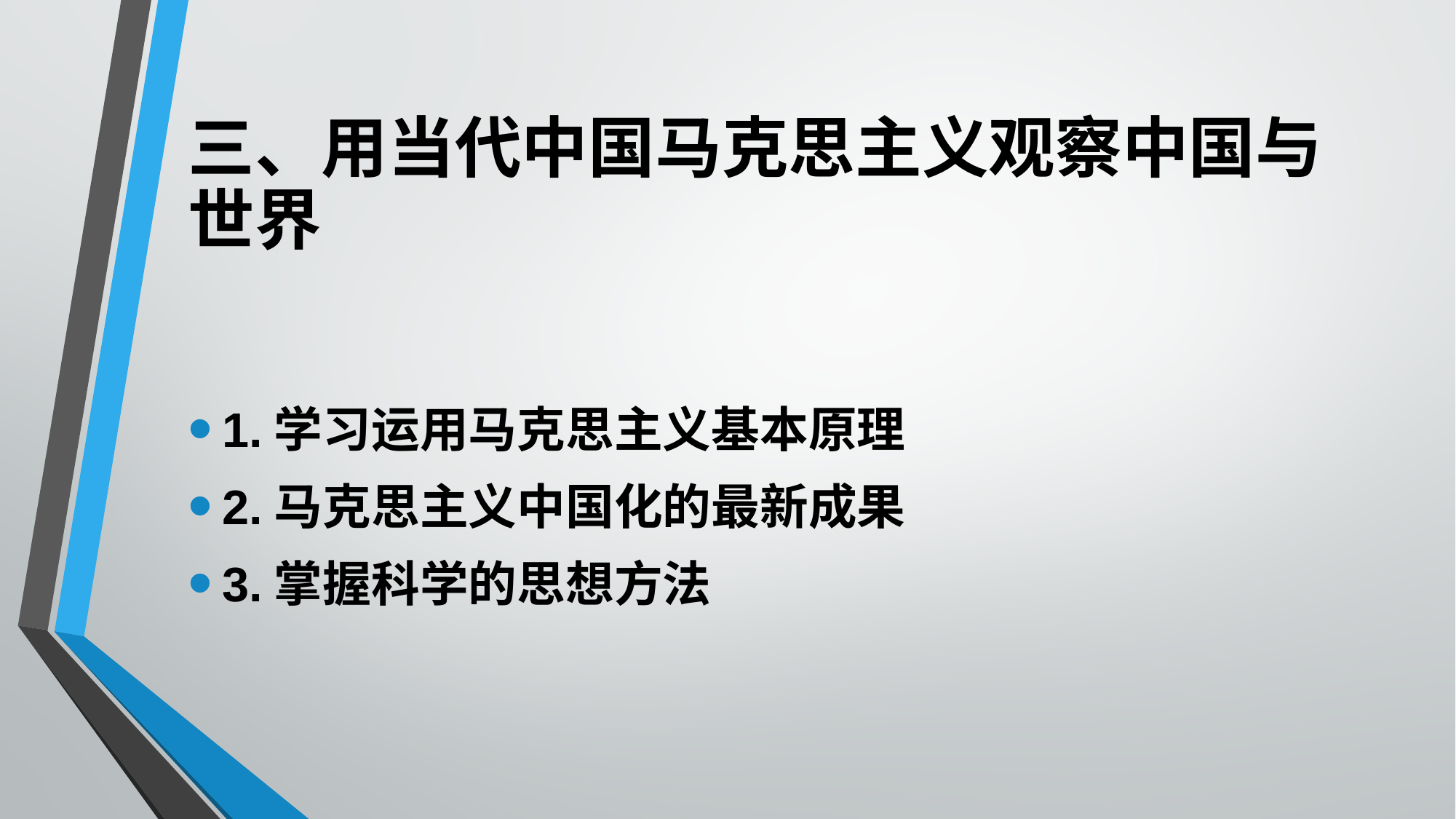

# 三、用当代中国马克思主义观察中国与世界
1.学习运用马克思主义基本原理
2.马克思主义中国化的最新成果
3.掌握科学的思想方法